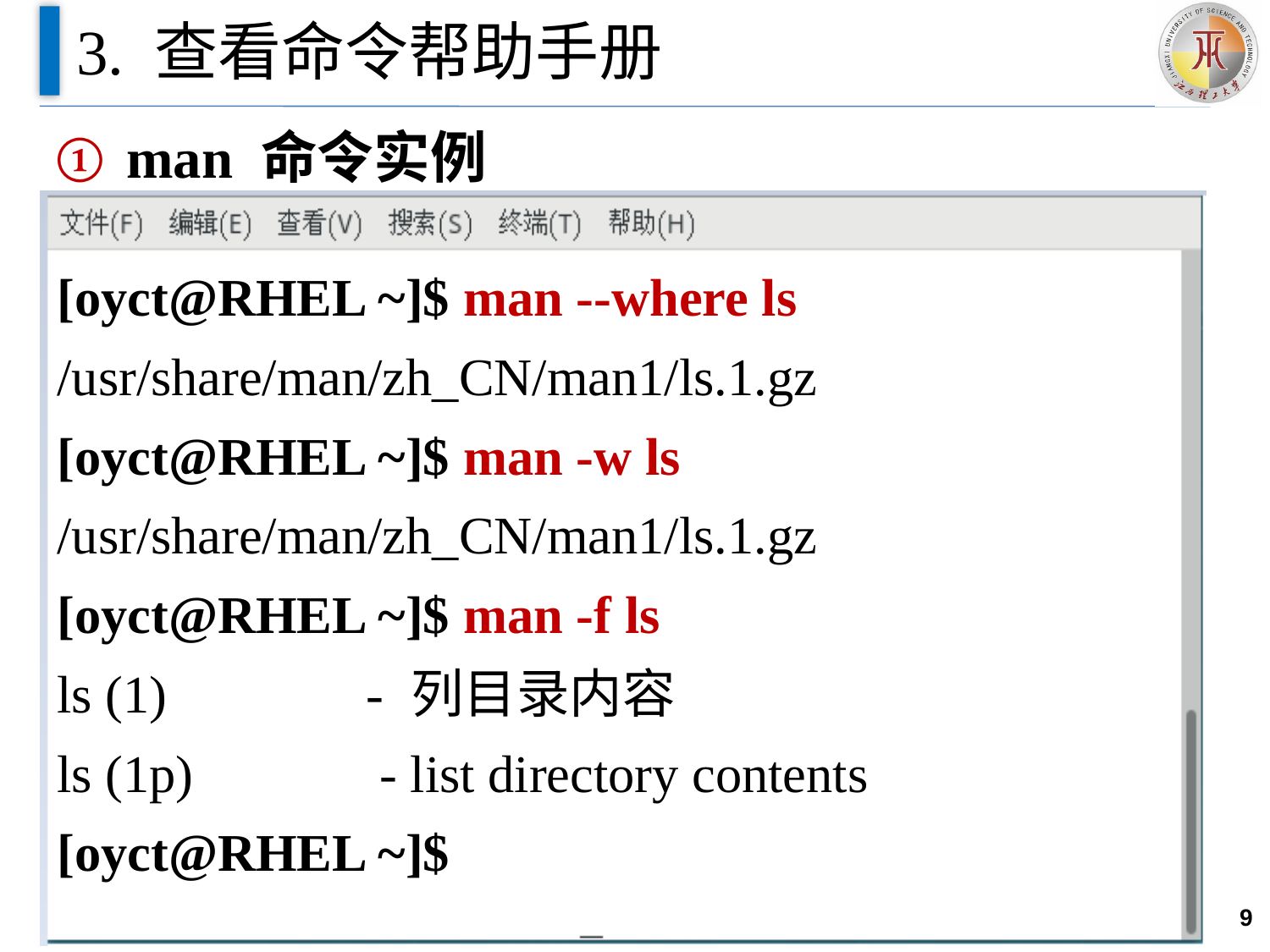

# 3. 查看命令帮助手册
man 命令实例
[oyct@RHEL ~]$ man --where ls
/usr/share/man/zh_CN/man1/ls.1.gz
[oyct@RHEL ~]$ man -w ls
/usr/share/man/zh_CN/man1/ls.1.gz
[oyct@RHEL ~]$ man -f ls
ls (1)               - 列目录内容
ls (1p)              - list directory contents
[oyct@RHEL ~]$

9